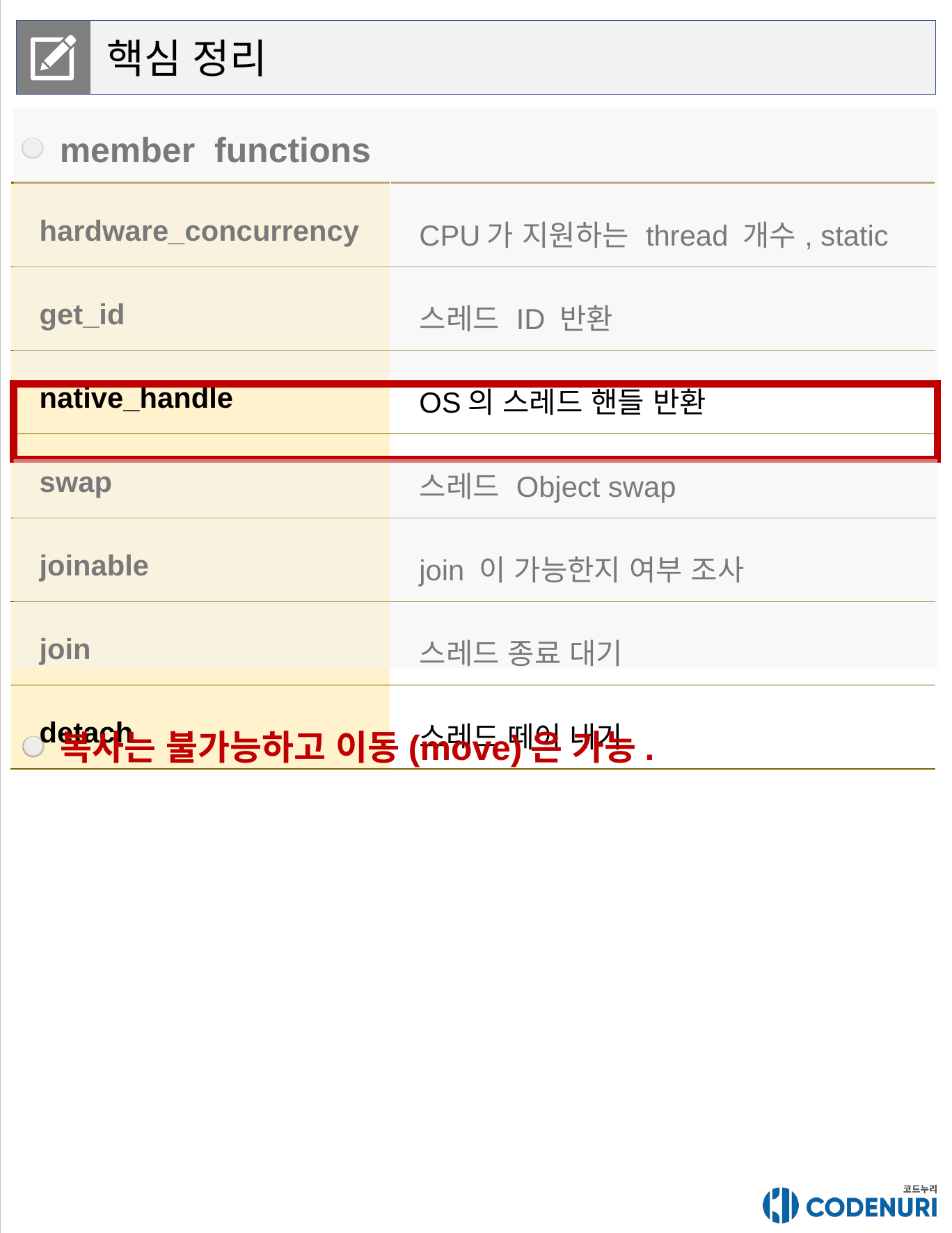

핵심 정리

member  functions

| hardware\_concurrency | CPU가 지원하는 thread 개수, static |
| --- | --- |
| get\_id | 스레드 ID 반환 |
| native\_handle | OS의 스레드 핸들 반환 |
| swap | 스레드 Object swap |
| joinable | join 이 가능한지 여부 조사 |
| join | 스레드 종료 대기 |
| detach | 스레드 떼어 내기 |
복사는 불가능하고 이동(move)은 가능.